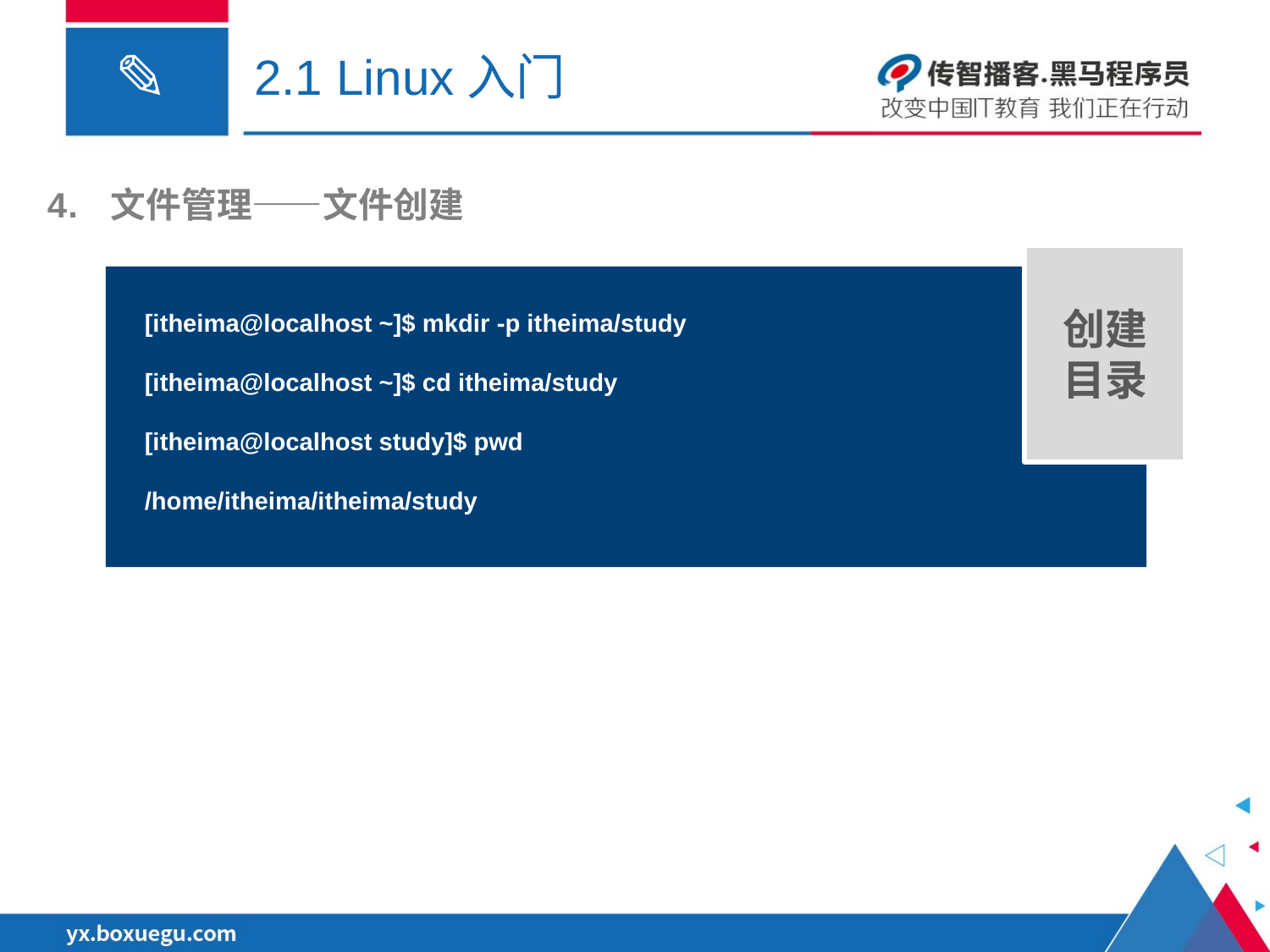

# 2.1 Linux入门
文件管理——文件创建
创建
目录

[itheima@localhost ~]$ mkdir -p itheima/study
[itheima@localhost ~]$ cd itheima/study
[itheima@localhost study]$ pwd
/home/itheima/itheima/study